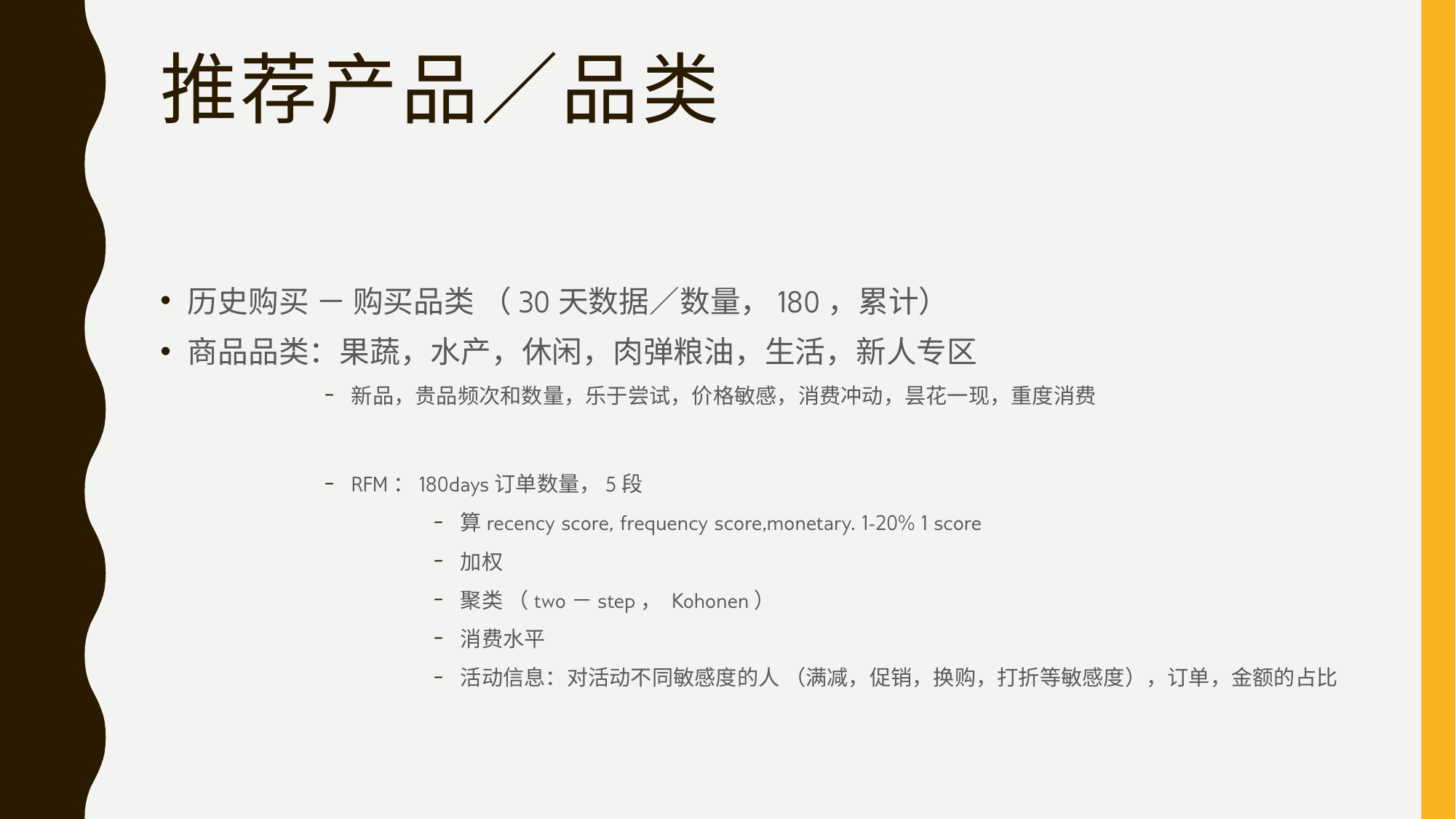

# 推荐产品／品类
历史购买 － 购买品类 （30天数据／数量，180，累计）
商品品类：果蔬，水产，休闲，肉弹粮油，生活，新人专区
新品，贵品频次和数量，乐于尝试，价格敏感，消费冲动，昙花一现，重度消费

RFM：180days订单数量，5段
算recency score, frequency score,monetary. 1-20% 1 score
加权
聚类 （two－step， Kohonen）
消费水平
活动信息：对活动不同敏感度的人 （满减，促销，换购，打折等敏感度），订单，金额的占比